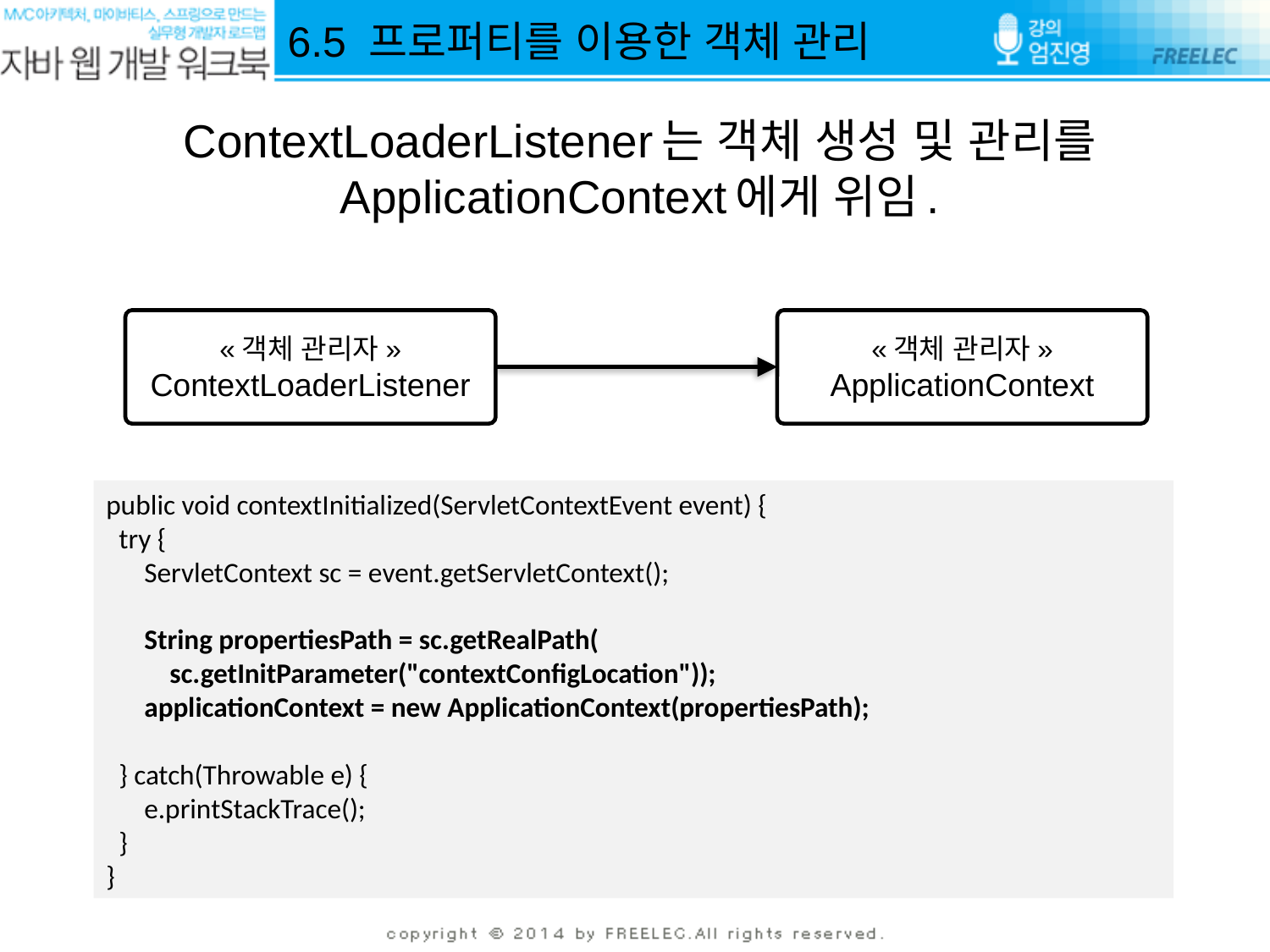

6.5 프로퍼티를 이용한 객체 관리
ContextLoaderListener는 객체 생성 및 관리를 ApplicationContext에게 위임.
«객체 관리자»
ContextLoaderListener
«객체 관리자»
ApplicationContext
public void contextInitialized(ServletContextEvent event) {
  try {
      ServletContext sc = event.getServletContext();

      String propertiesPath = sc.getRealPath(
          sc.getInitParameter("contextConfigLocation"));
      applicationContext = new ApplicationContext(propertiesPath);

  } catch(Throwable e) {
      e.printStackTrace();
  }
}